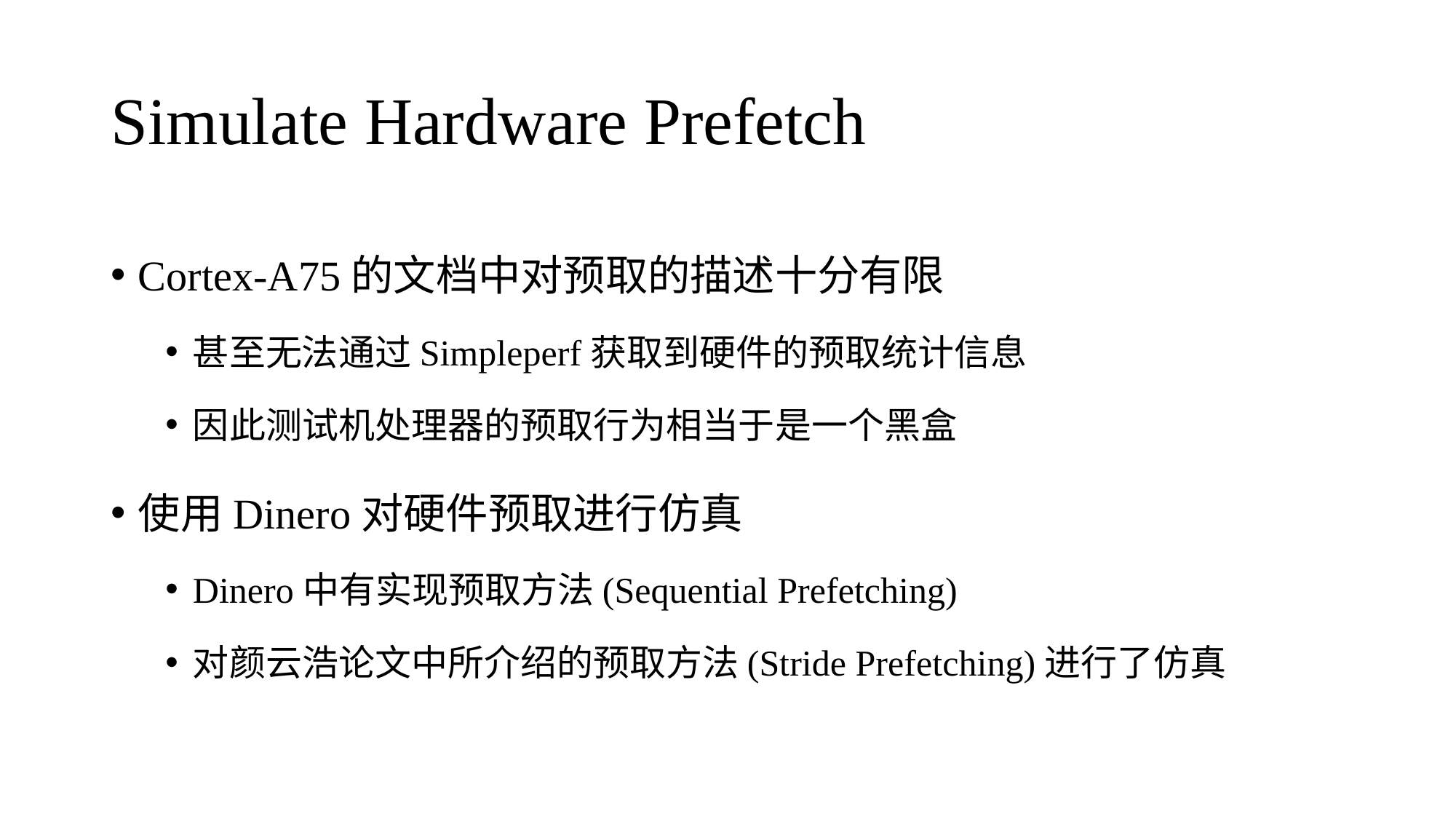

# Simulate Hardware Prefetch
Cortex-A75的文档中对预取的描述十分有限
甚至无法通过Simpleperf获取到硬件的预取统计信息
因此测试机处理器的预取行为相当于是一个黑盒
使用Dinero对硬件预取进行仿真
Dinero中有实现预取方法(Sequential Prefetching)
对颜云浩论文中所介绍的预取方法(Stride Prefetching)进行了仿真